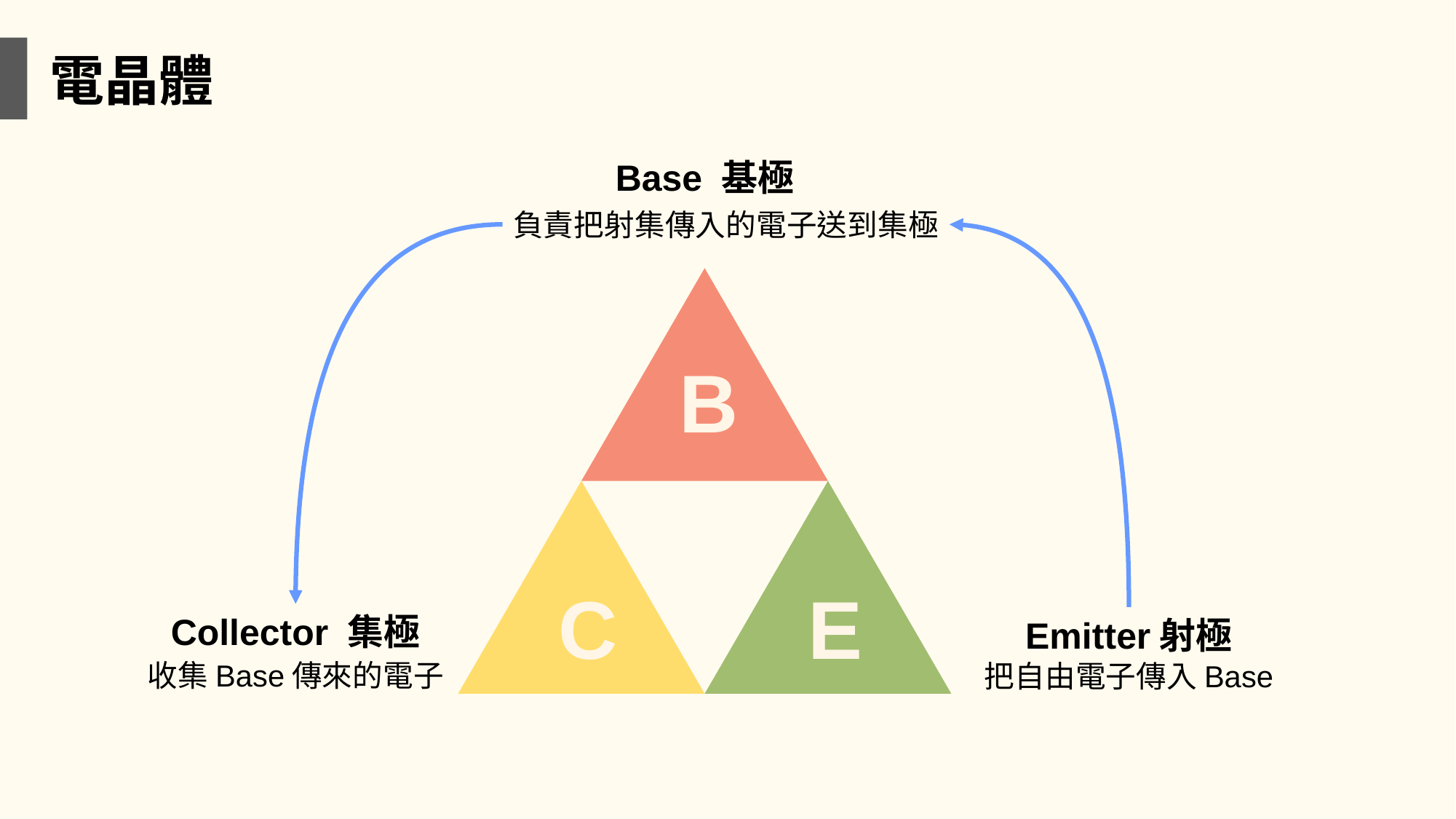

電晶體
Base 基極
負責把射集傳入的電子送到集極

B
C
E
Collector 集極
收集Base傳來的電子
Emitter射極
把自由電子傳入Base